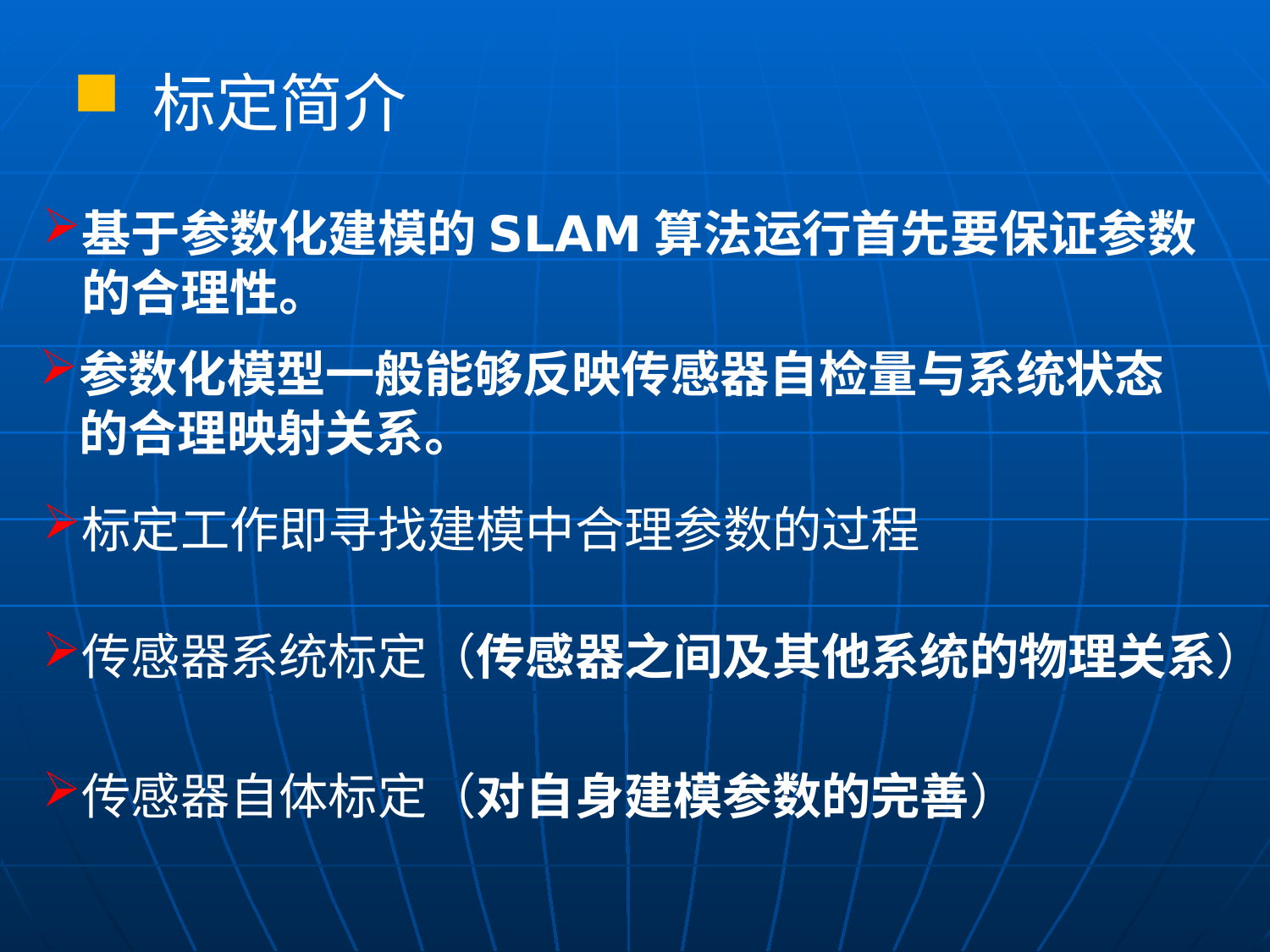

标定简介

基于参数化建模的SLAM算法运行首先要保证参数的合理性。
参数化模型一般能够反映传感器自检量与系统状态的合理映射关系。
标定工作即寻找建模中合理参数的过程
传感器系统标定（传感器之间及其他系统的物理关系）
传感器自体标定（对自身建模参数的完善）